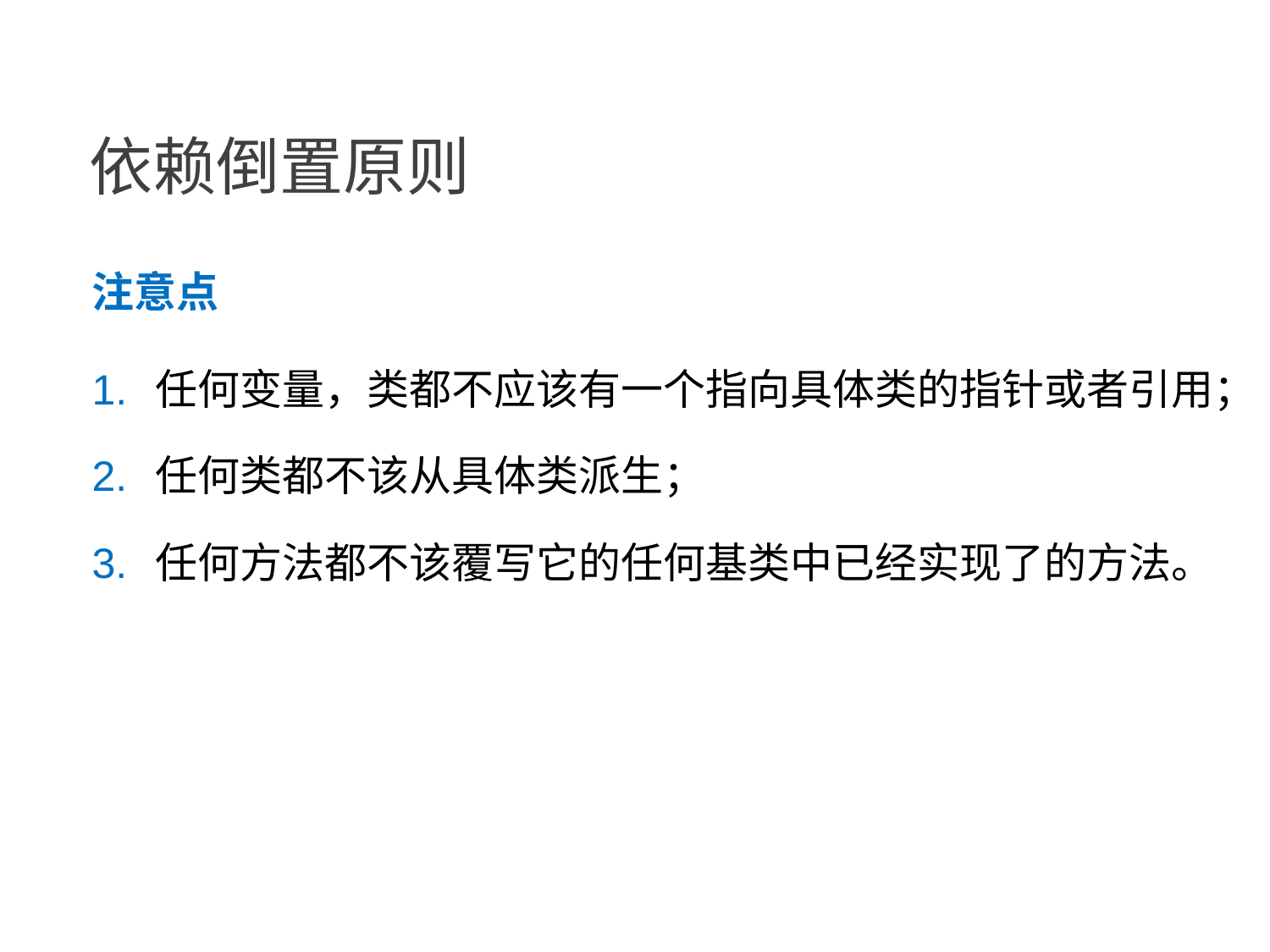

依赖倒置原则
注意点
任何变量，类都不应该有一个指向具体类的指针或者引用；
任何类都不该从具体类派生；
任何方法都不该覆写它的任何基类中已经实现了的方法。